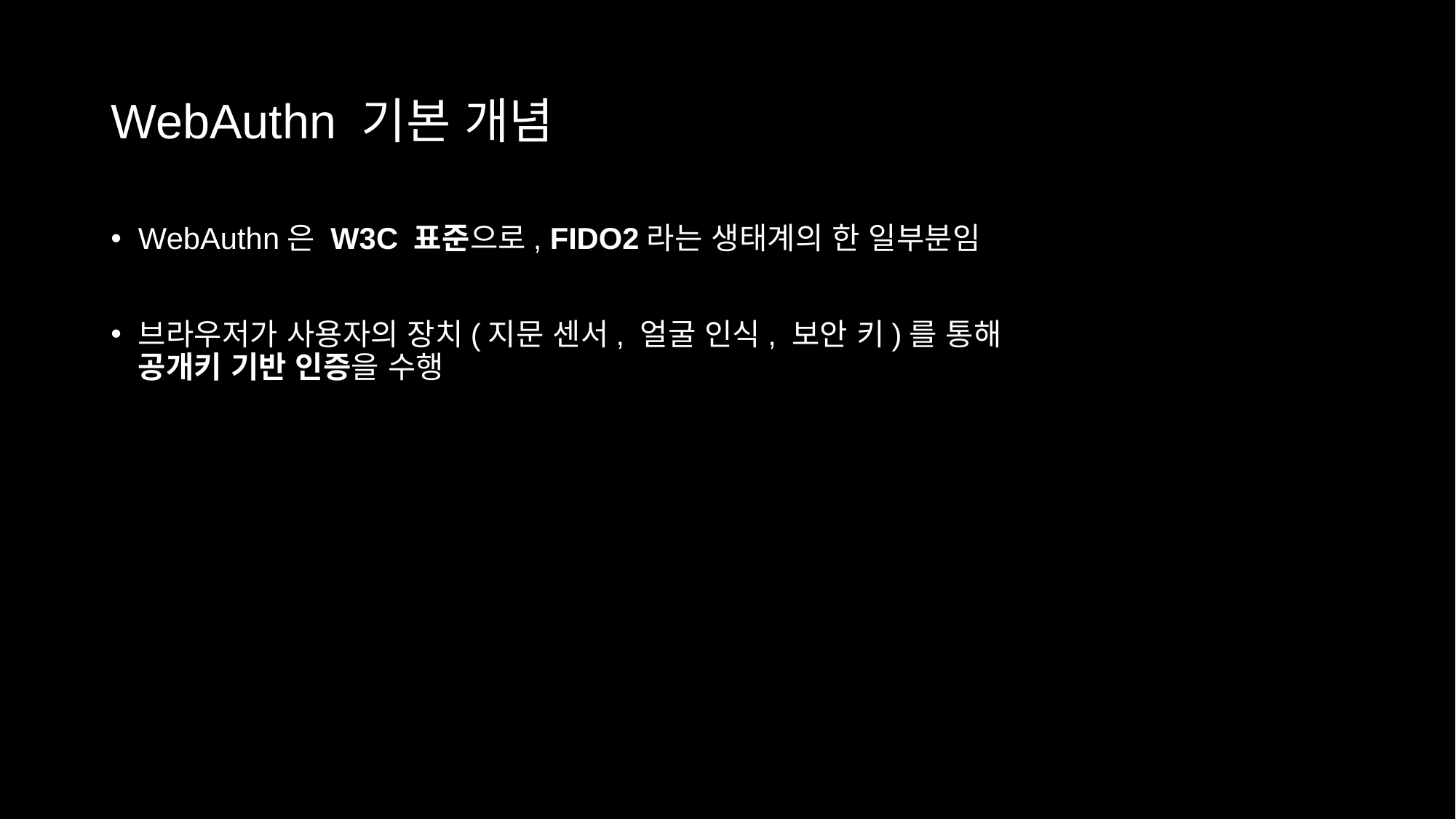

# WebAuthn 기본 개념
WebAuthn은 W3C 표준으로, FIDO2라는 생태계의 한 일부분임

브라우저가 사용자의 장치(지문 센서, 얼굴 인식, 보안 키)를 통해
공개키 기반 인증을 수행